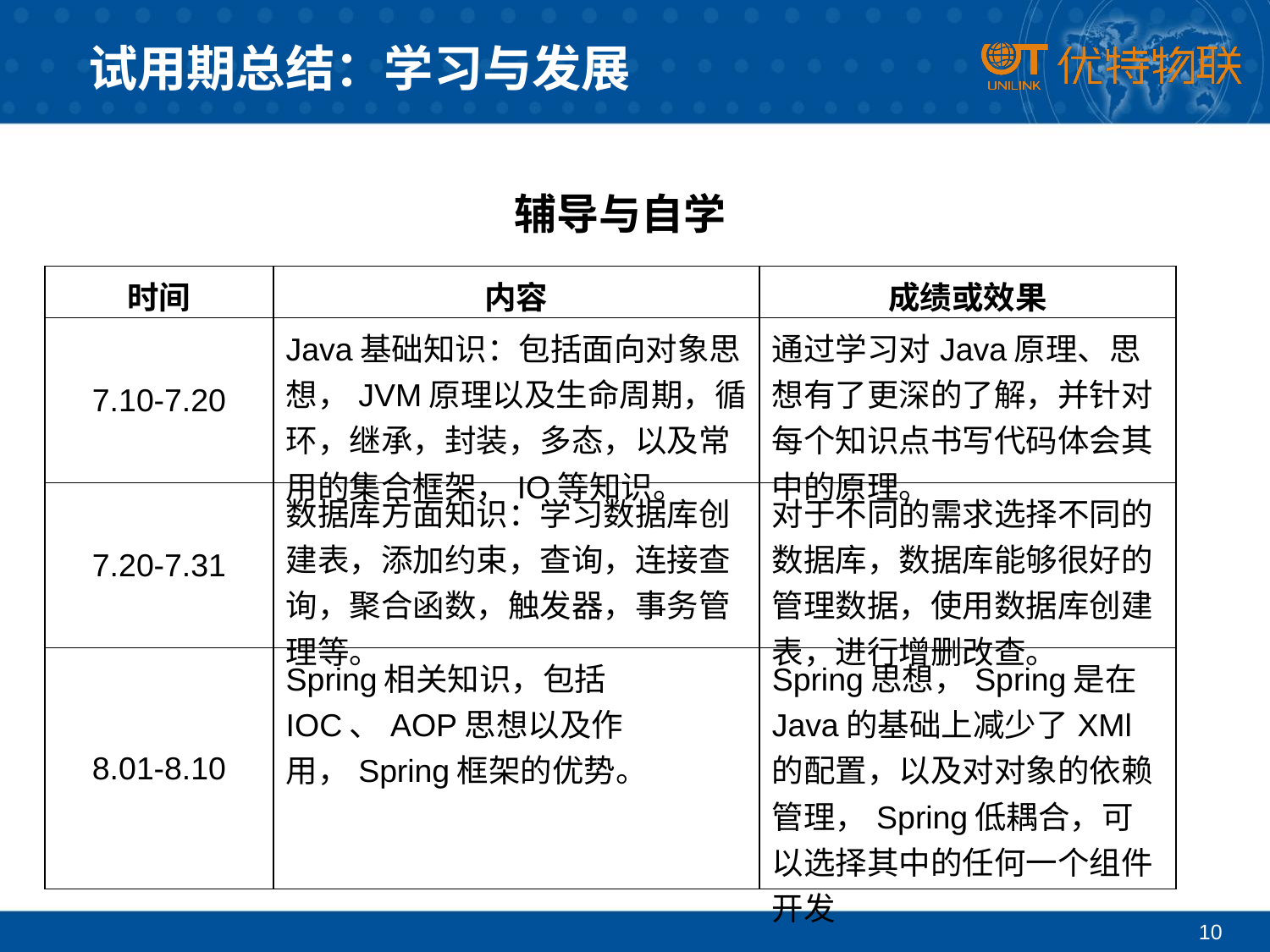

# 试用期总结：学习与发展
辅导与自学
| 时间 | 内容 | 成绩或效果 |
| --- | --- | --- |
| 7.10-7.20 | Java基础知识：包括面向对象思想，JVM原理以及生命周期，循环，继承，封装，多态，以及常用的集合框架，IO等知识。 | 通过学习对Java原理、思想有了更深的了解，并针对每个知识点书写代码体会其中的原理。 |
| 7.20-7.31 | 数据库方面知识：学习数据库创建表，添加约束，查询，连接查询，聚合函数，触发器，事务管理等。 | 对于不同的需求选择不同的数据库，数据库能够很好的管理数据，使用数据库创建表，进行增删改查。 |
| 8.01-8.10 | Spring相关知识，包括IOC、AOP思想以及作用，Spring框架的优势。 | Spring思想，Spring是在Java的基础上减少了XMl的配置，以及对对象的依赖管理，Spring低耦合，可以选择其中的任何一个组件开发 |
10